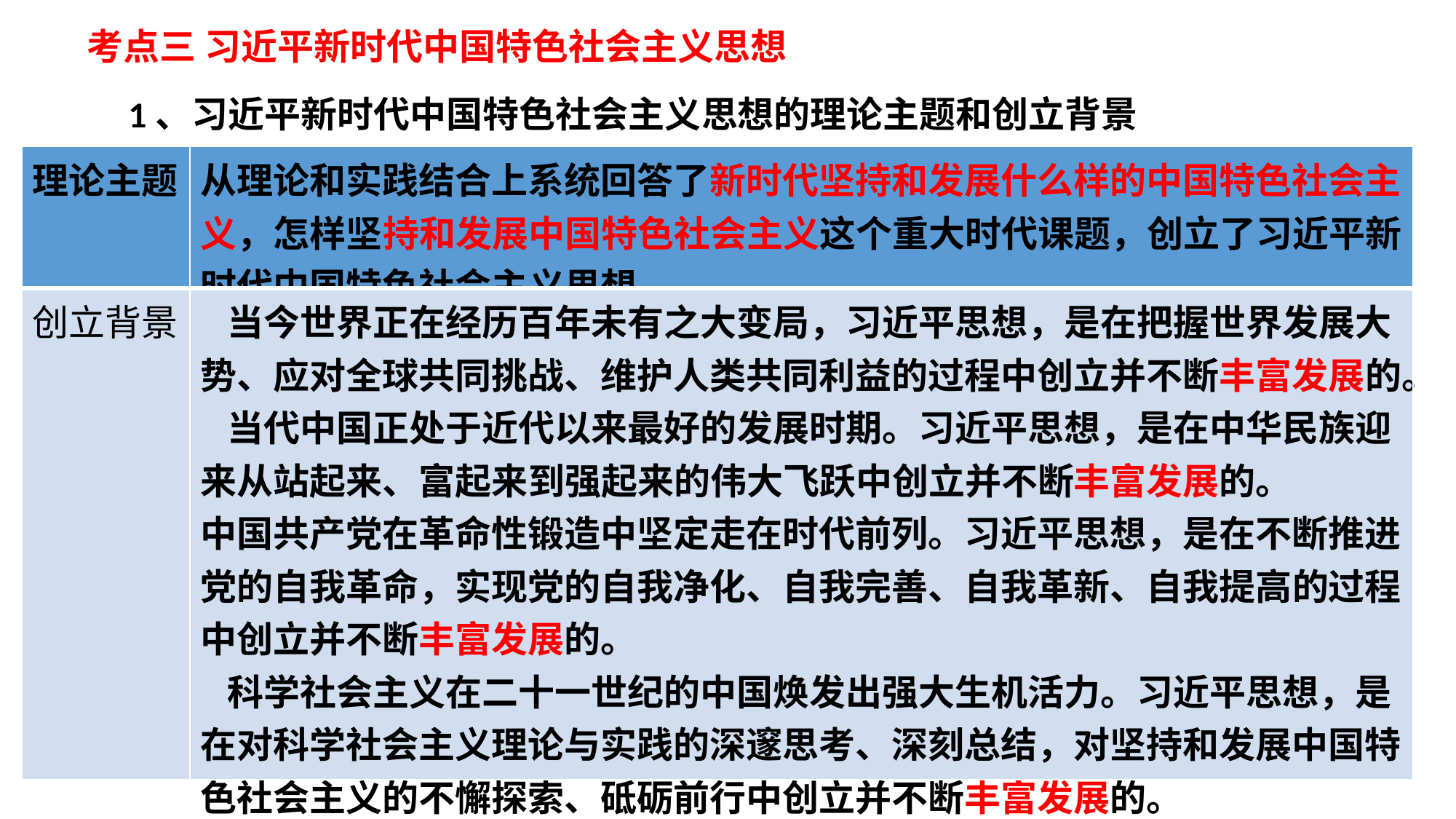

考点三 习近平新时代中国特色社会主义思想
1、习近平新时代中国特色社会主义思想的理论主题和创立背景
| 理论主题 | 从理论和实践结合上系统回答了新时代坚持和发展什么样的中国特色社会主义，怎样坚持和发展中国特色社会主义这个重大时代课题，创立了习近平新时代中国特色社会主义思想。 |
| --- | --- |
| 创立背景 | 当今世界正在经历百年未有之大变局，习近平思想，是在把握世界发展大势、应对全球共同挑战、维护人类共同利益的过程中创立并不断丰富发展的。 当代中国正处于近代以来最好的发展时期。习近平思想，是在中华民族迎来从站起来、富起来到强起来的伟大飞跃中创立并不断丰富发展的。 中国共产党在革命性锻造中坚定走在时代前列。习近平思想，是在不断推进党的自我革命，实现党的自我净化、自我完善、自我革新、自我提高的过程中创立并不断丰富发展的。 科学社会主义在二十一世纪的中国焕发出强大生机活力。习近平思想，是在对科学社会主义理论与实践的深邃思考、深刻总结，对坚持和发展中国特色社会主义的不懈探索、砥砺前行中创立并不断丰富发展的。 |